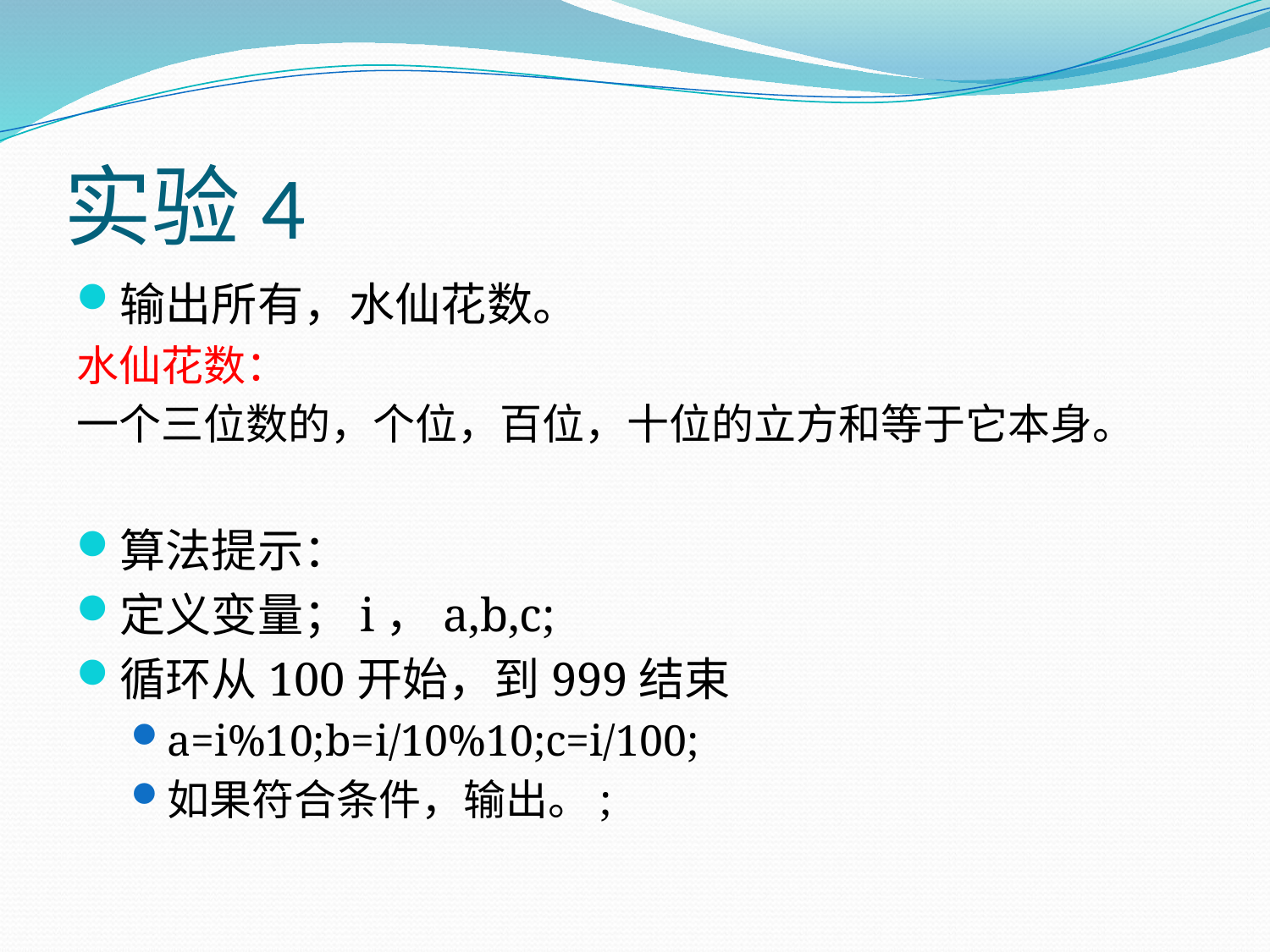

# 实验4
输出所有，水仙花数。
水仙花数：
一个三位数的，个位，百位，十位的立方和等于它本身。

算法提示：
定义变量；i，a,b,c;
循环从100开始，到999结束
a=i%10;b=i/10%10;c=i/100;
如果符合条件，输出。;